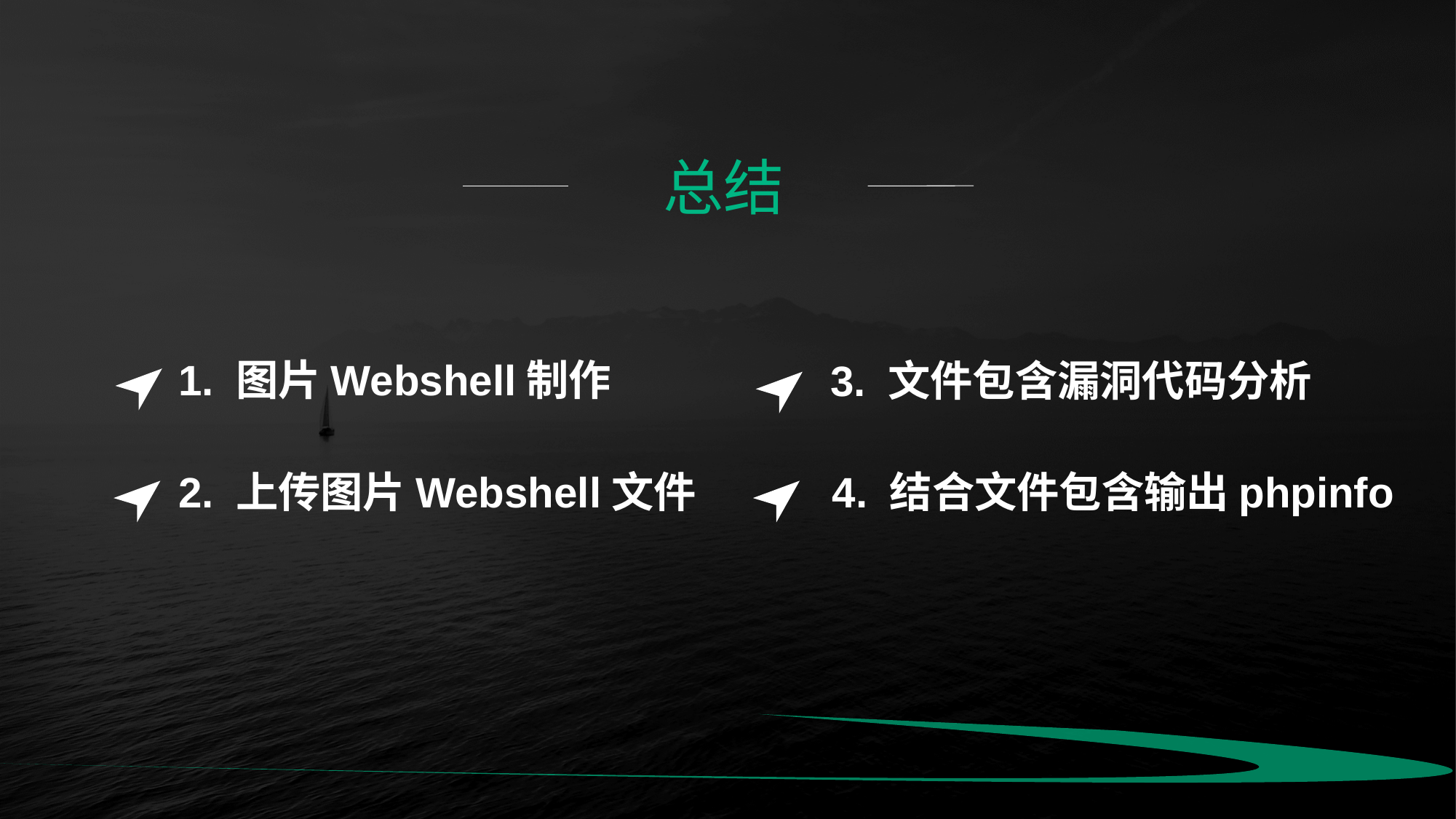

总结
1. 图片Webshell制作

2. 上传图片Webshell文件

3. 文件包含漏洞代码分析

4. 结合文件包含输出phpinfo